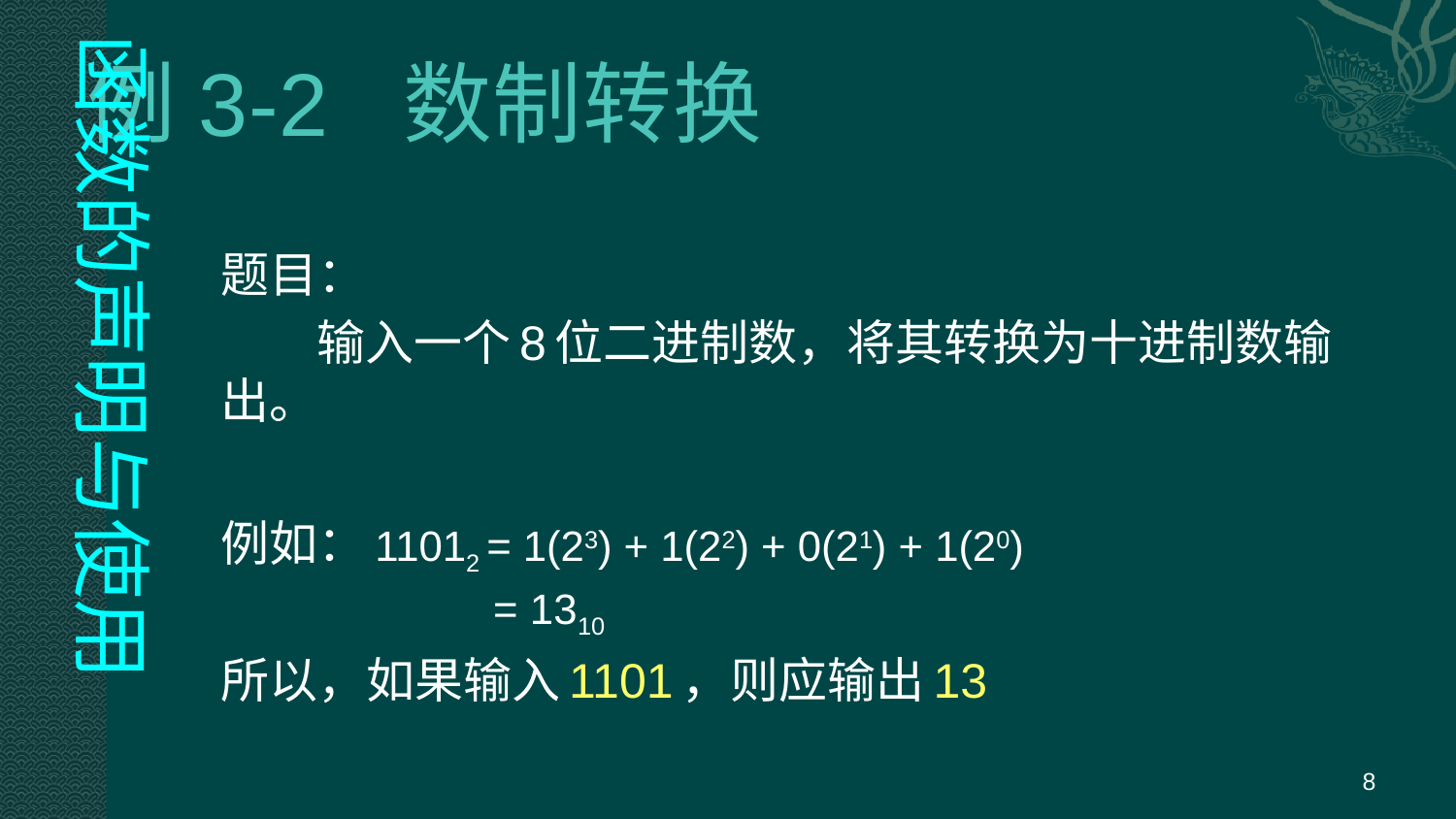

函数的声明与使用
# 例3-2  数制转换
题目：
        输入一个8位二进制数，将其转换为十进制数输出。

例如：11012 = 1(23) + 1(22) + 0(21) + 1(20)
                       = 1310
所以，如果输入1101，则应输出13
8